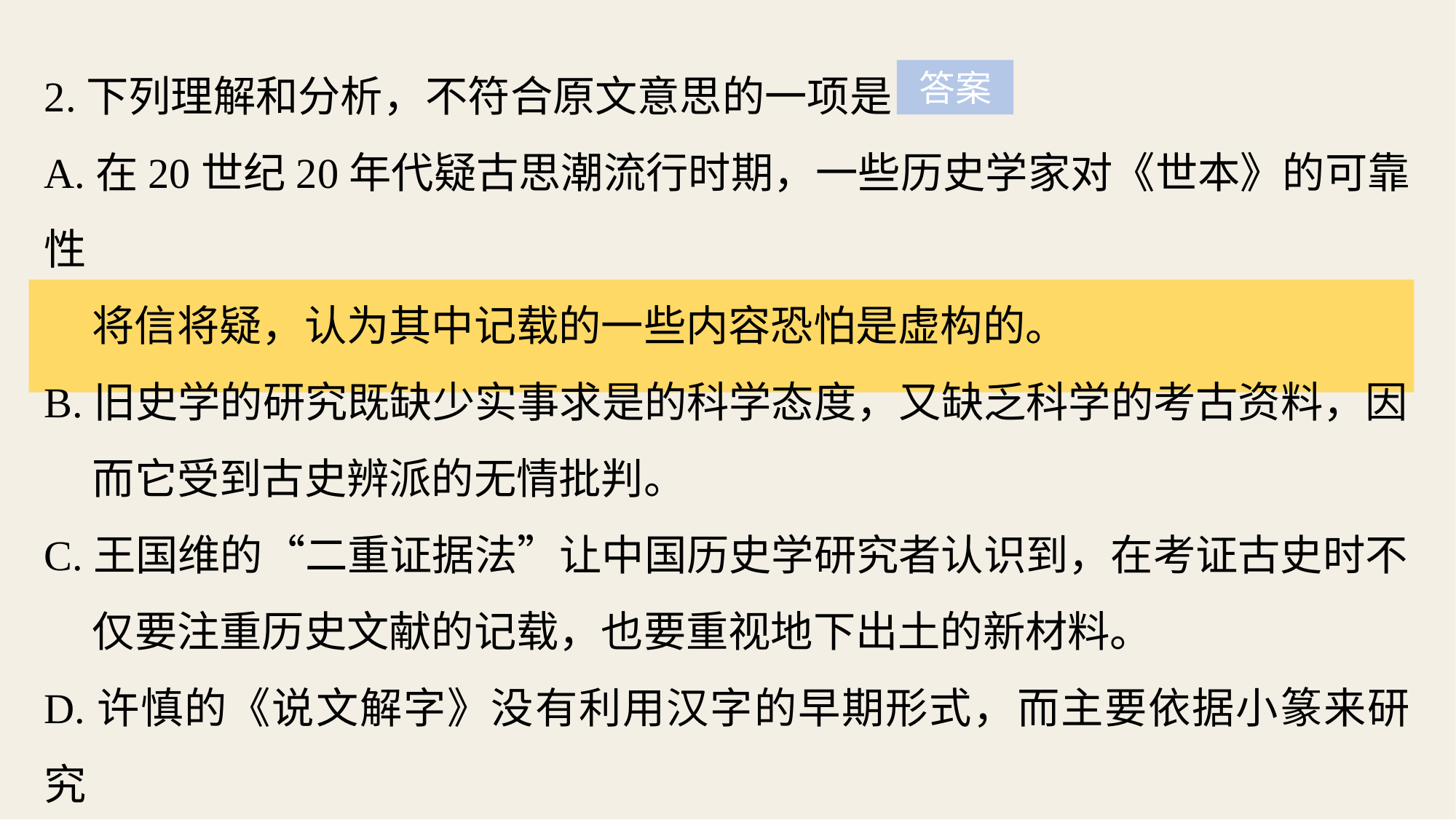

2.下列理解和分析，不符合原文意思的一项是
A.在20世纪20年代疑古思潮流行时期，一些历史学家对《世本》的可靠性
    将信将疑，认为其中记载的一些内容恐怕是虚构的。
B.旧史学的研究既缺少实事求是的科学态度，又缺乏科学的考古资料，因
    而它受到古史辨派的无情批判。
C.王国维的“二重证据法”让中国历史学研究者认识到，在考证古史时不
    仅要注重历史文献的记载，也要重视地下出土的新材料。
D.许慎的《说文解字》没有利用汉字的早期形式，而主要依据小篆来研究
    古文字，这使它在解释字源方面存在着一定的不足。
答案